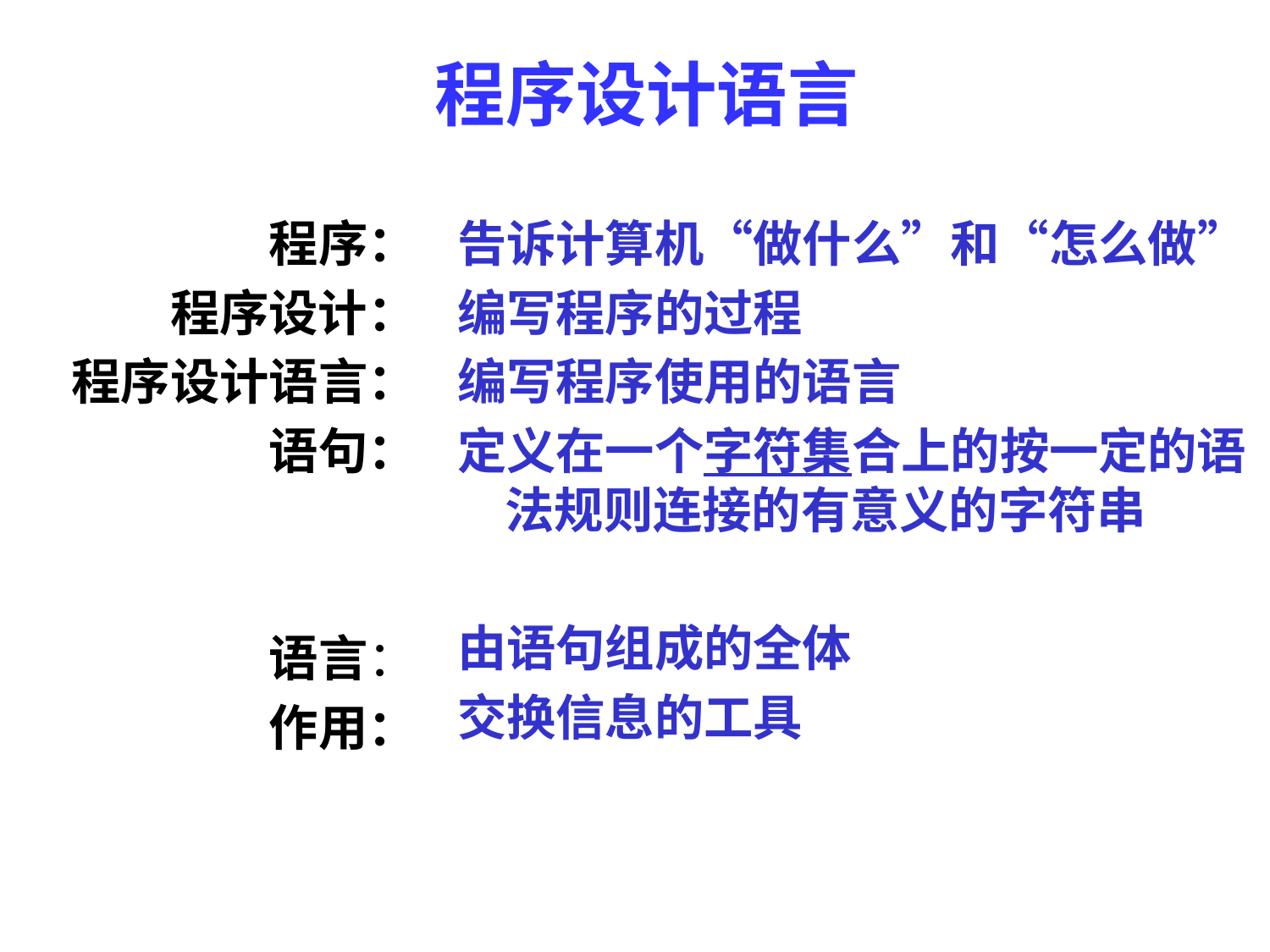

# 程序设计语言
程序：
程序设计：
程序设计语言：
语句：

语言：
作用：
告诉计算机“做什么”和“怎么做”
编写程序的过程
编写程序使用的语言
定义在一个字符集合上的按一定的语法规则连接的有意义的字符串

由语句组成的全体
交换信息的工具